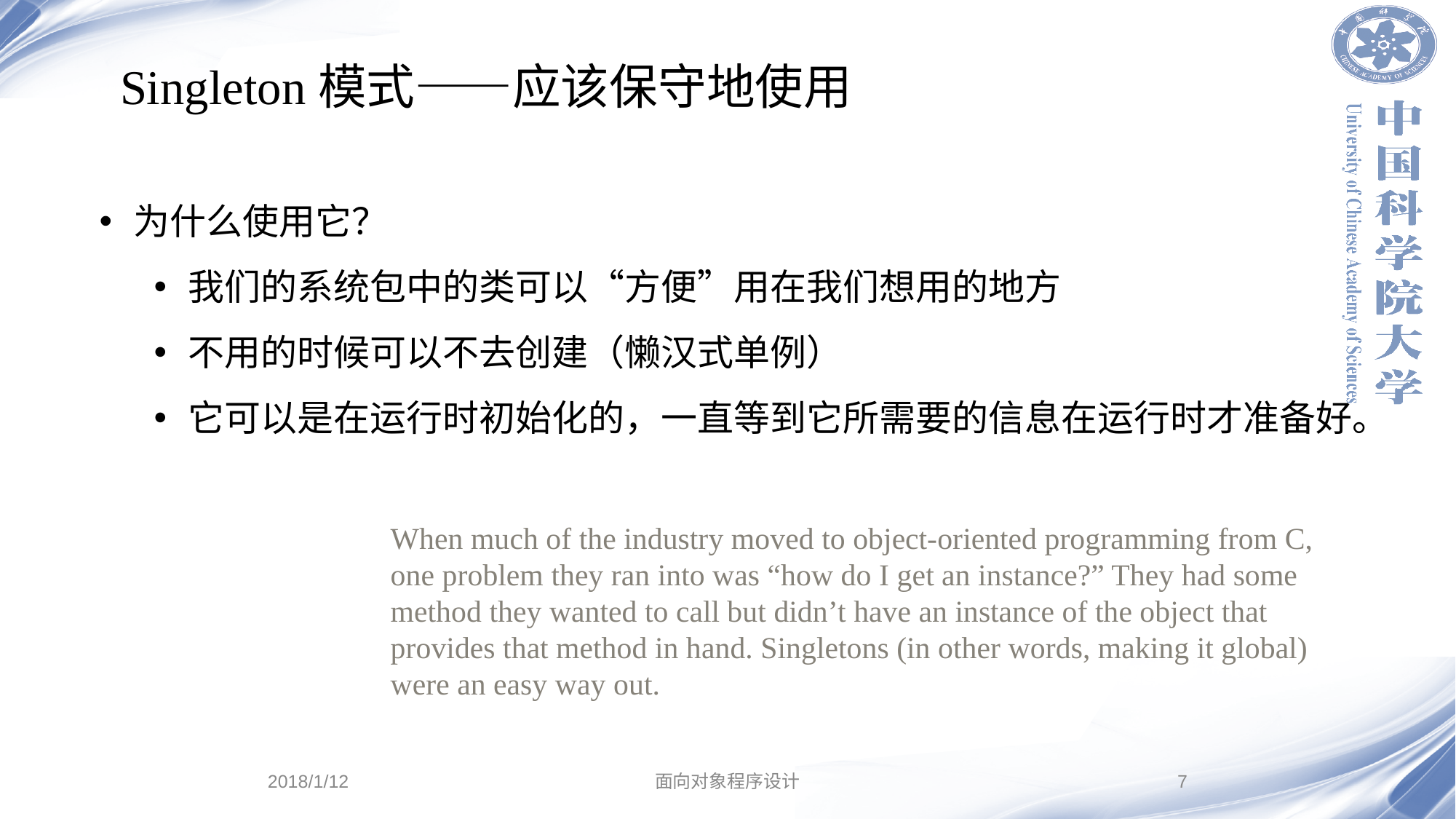

Singleton模式——应该保守地使用
为什么使用它？
我们的系统包中的类可以“方便”用在我们想用的地方
不用的时候可以不去创建（懒汉式单例）
它可以是在运行时初始化的，一直等到它所需要的信息在运行时才准备好。

When much of the industry moved to object-oriented programming from C, one problem they ran into was “how do I get an instance?” They had some method they wanted to call but didn’t have an instance of the object that provides that method in hand. Singletons (in other words, making it global) were an easy way out.
2018/1/12
面向对象程序设计
7